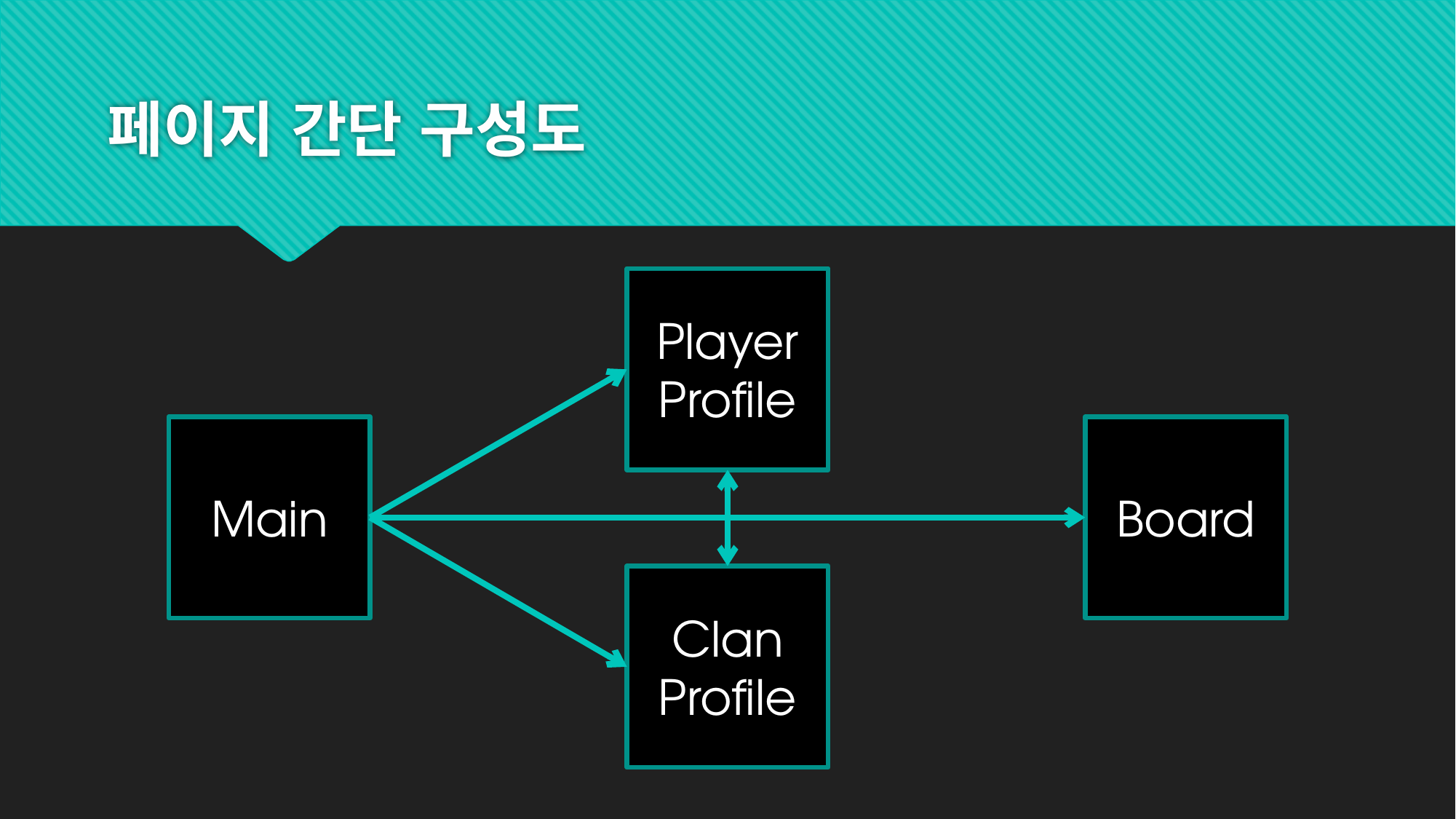

# 페이지 간단 구성도
Player Profile
Main
Board
Clan Profile